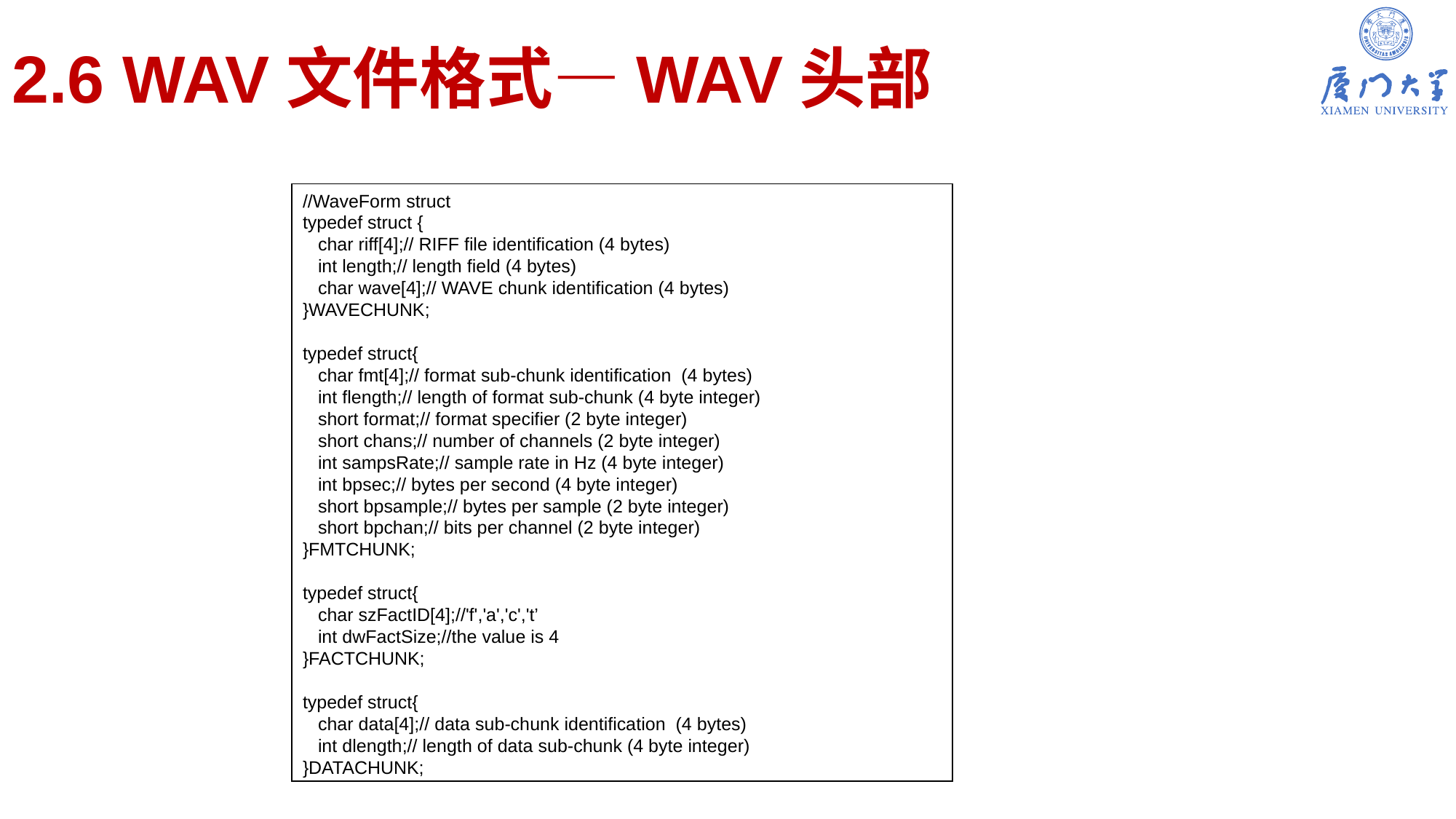

# 2.6 WAV文件格式—WAV头部
//WaveForm struct
typedef struct {
   char riff[4];// RIFF file identification (4 bytes)
   int length;// length field (4 bytes)
   char wave[4];// WAVE chunk identification (4 bytes)
}WAVECHUNK;

typedef struct{
   char fmt[4];// format sub-chunk identification  (4 bytes)
   int flength;// length of format sub-chunk (4 byte integer)
   short format;// format specifier (2 byte integer)
   short chans;// number of channels (2 byte integer)
   int sampsRate;// sample rate in Hz (4 byte integer)
   int bpsec;// bytes per second (4 byte integer)
   short bpsample;// bytes per sample (2 byte integer)
   short bpchan;// bits per channel (2 byte integer)
}FMTCHUNK;

typedef struct{
   char szFactID[4];//'f','a','c','t’
   int dwFactSize;//the value is 4
}FACTCHUNK;

typedef struct{
   char data[4];// data sub-chunk identification  (4 bytes)
   int dlength;// length of data sub-chunk (4 byte integer)
}DATACHUNK;